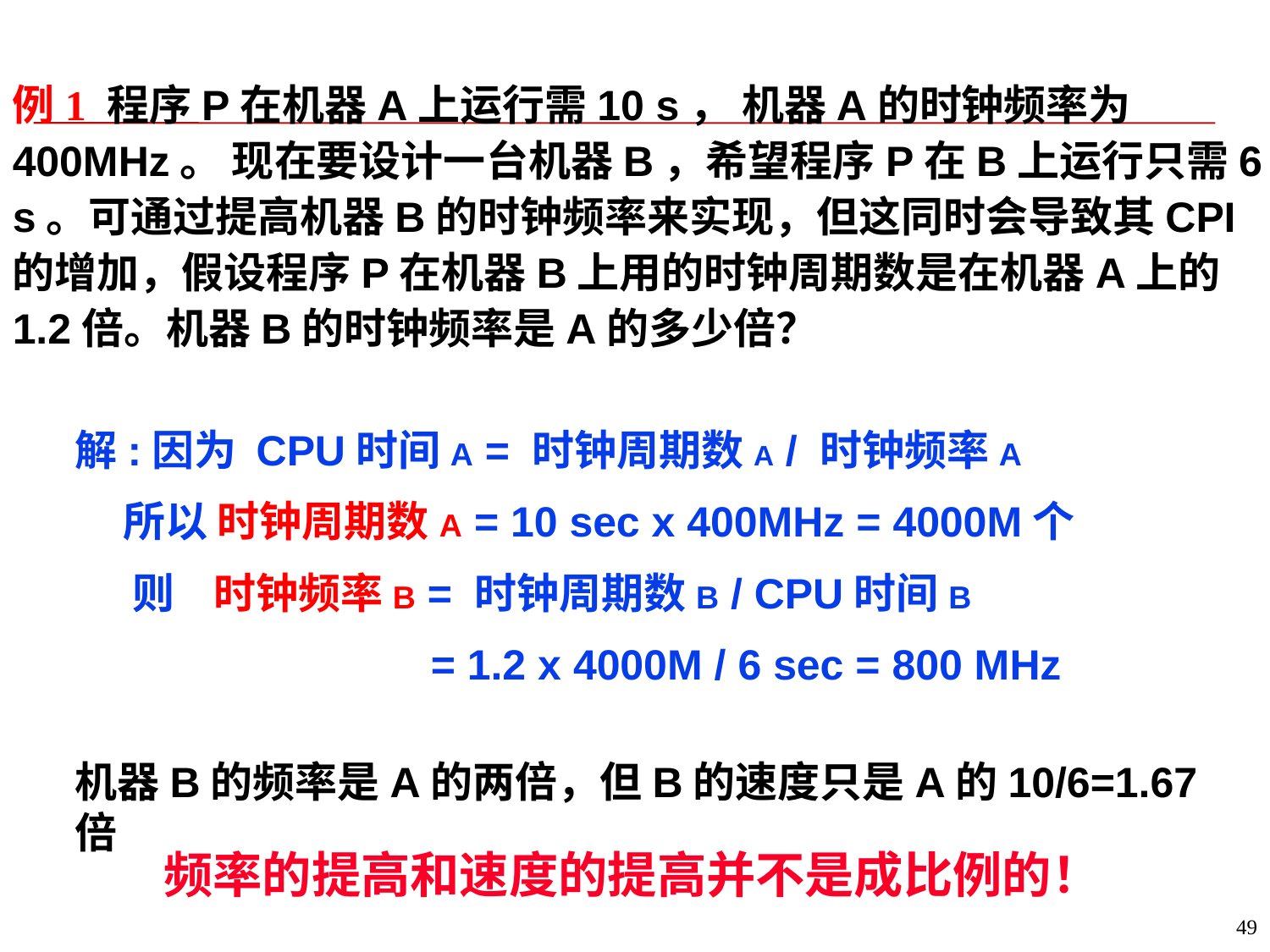

例1 程序P在机器A上运行需10 s， 机器A的时钟频率为400MHz。 现在要设计一台机器B，希望程序P在B上运行只需6 s。可通过提高机器B的时钟频率来实现，但这同时会导致其CPI的增加，假设程序P在机器B上用的时钟周期数是在机器A上的1.2倍。机器B的时钟频率是A的多少倍？
解:因为 CPU时间A = 时钟周期数A / 时钟频率A
    所以 时钟周期数A = 10 sec x 400MHz = 4000M个
     则    时钟频率B = 时钟周期数B / CPU时间B
                              = 1.2 x 4000M / 6 sec = 800 MHz
机器B的频率是A的两倍，但B的速度只是A的10/6=1.67倍
频率的提高和速度的提高并不是成比例的！
49